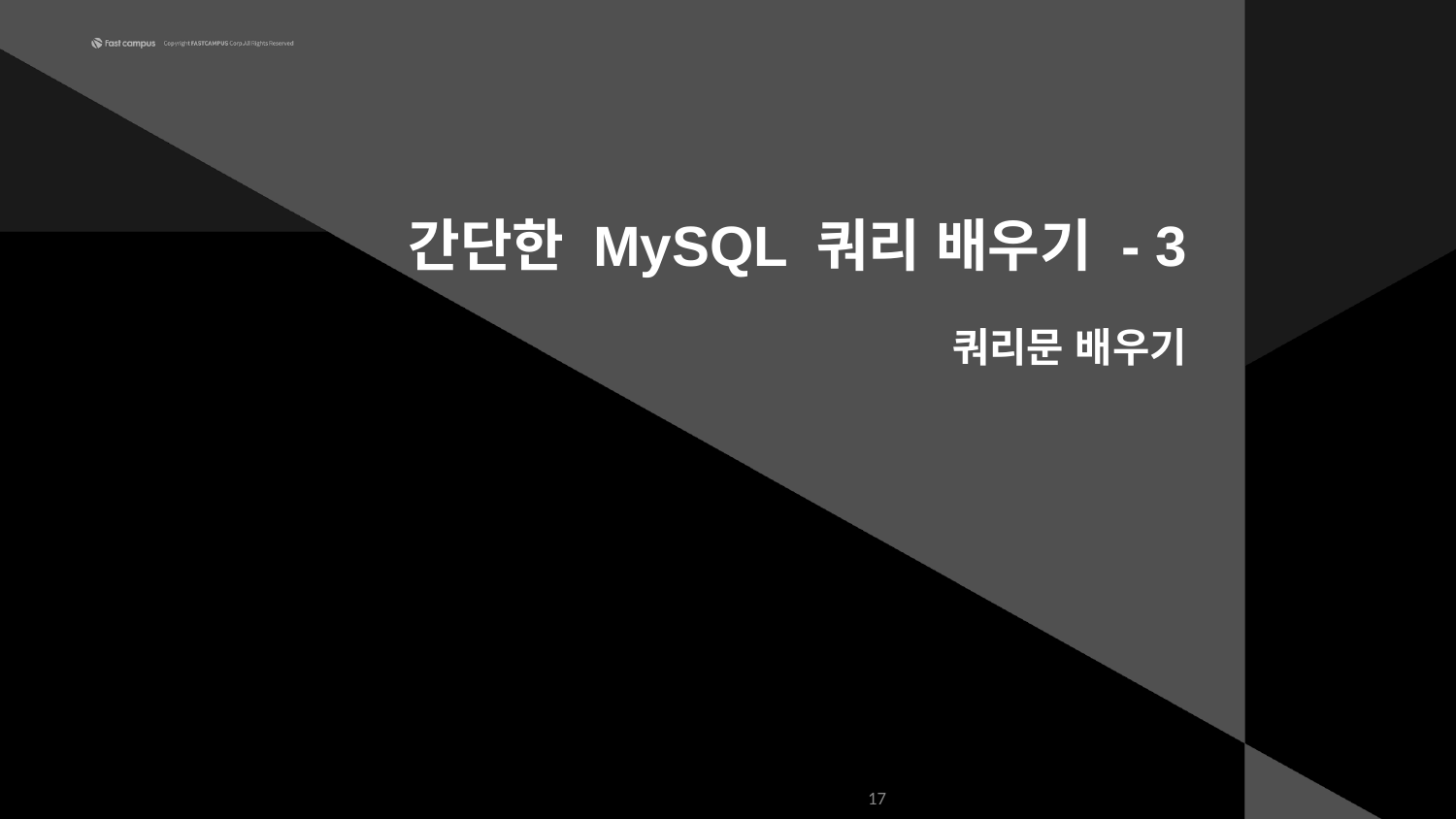

간단한 MySQL 쿼리 배우기 - 3
쿼리문 배우기
17